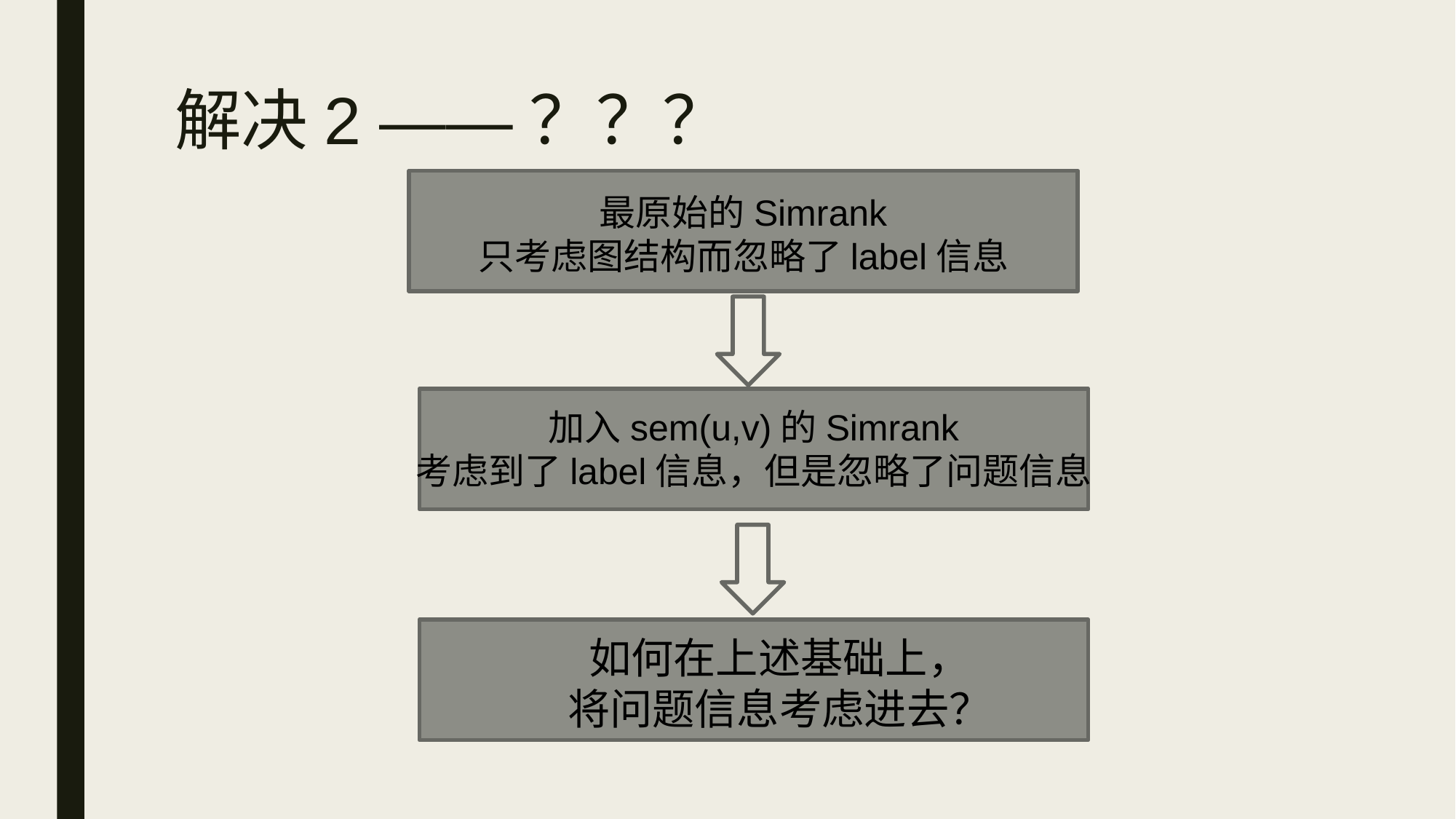

# 解决2 ——？？？

最原始的Simrank
只考虑图结构而忽略了label信息

加入sem(u,v)的Simrank
考虑到了label信息，但是忽略了问题信息

如何在上述基础上，
将问题信息考虑进去？